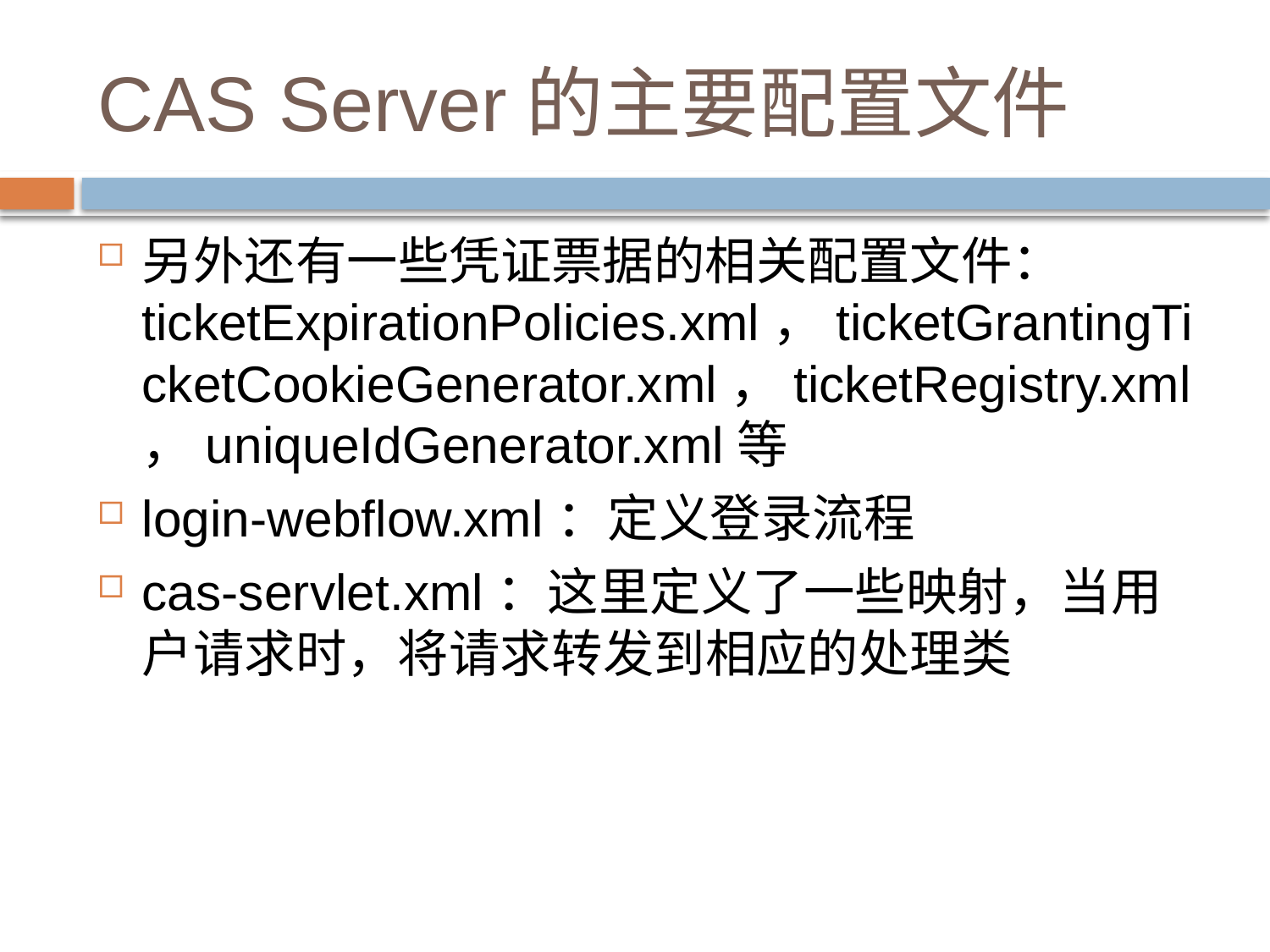

# CAS Server的主要配置文件
另外还有一些凭证票据的相关配置文件：ticketExpirationPolicies.xml，ticketGrantingTicketCookieGenerator.xml，ticketRegistry.xml，uniqueIdGenerator.xml等
login-webflow.xml：定义登录流程
cas-servlet.xml：这里定义了一些映射，当用户请求时，将请求转发到相应的处理类